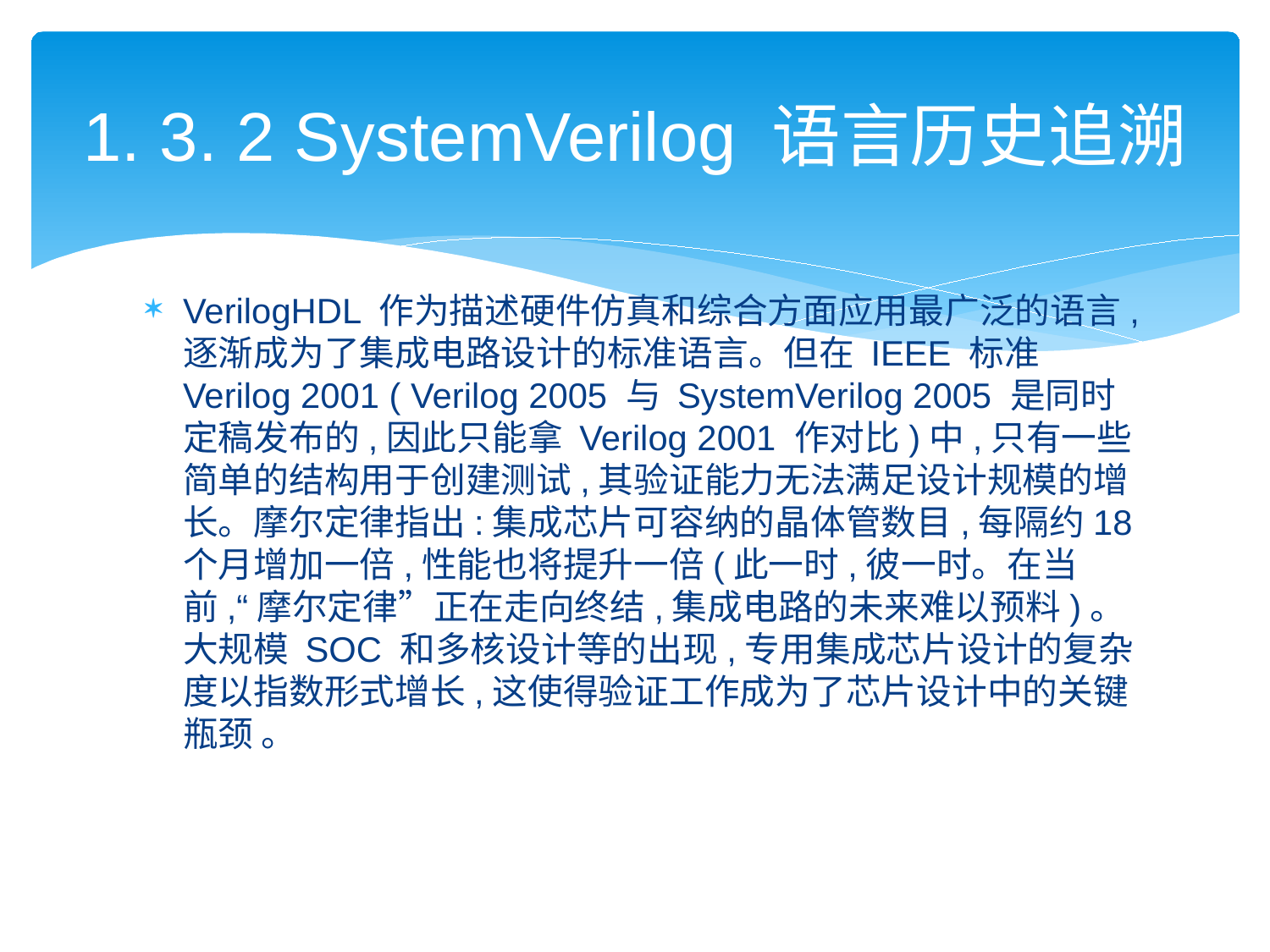

# 1. 3. 2 SystemVerilog 语言历史追溯
VerilogHDL 作为描述硬件仿真和综合方面应用最广泛的语言,逐渐成为了集成电路设计的标准语言。但在 IEEE 标准 Verilog 2001 ( Verilog 2005 与 SystemVerilog 2005 是同时定稿发布的,因此只能拿 Verilog 2001 作对比)中,只有一些简单的结构用于创建测试,其验证能力无法满足设计规模的增长。摩尔定律指出:集成芯片可容纳的晶体管数目,每隔约18 个月增加一倍,性能也将提升一倍(此一时,彼一时。在当前,“摩尔定律”正在走向终结,集成电路的未来难以预料)。大规模 SOC 和多核设计等的出现,专用集成芯片设计的复杂度以指数形式增长,这使得验证工作成为了芯片设计中的关键瓶颈 。